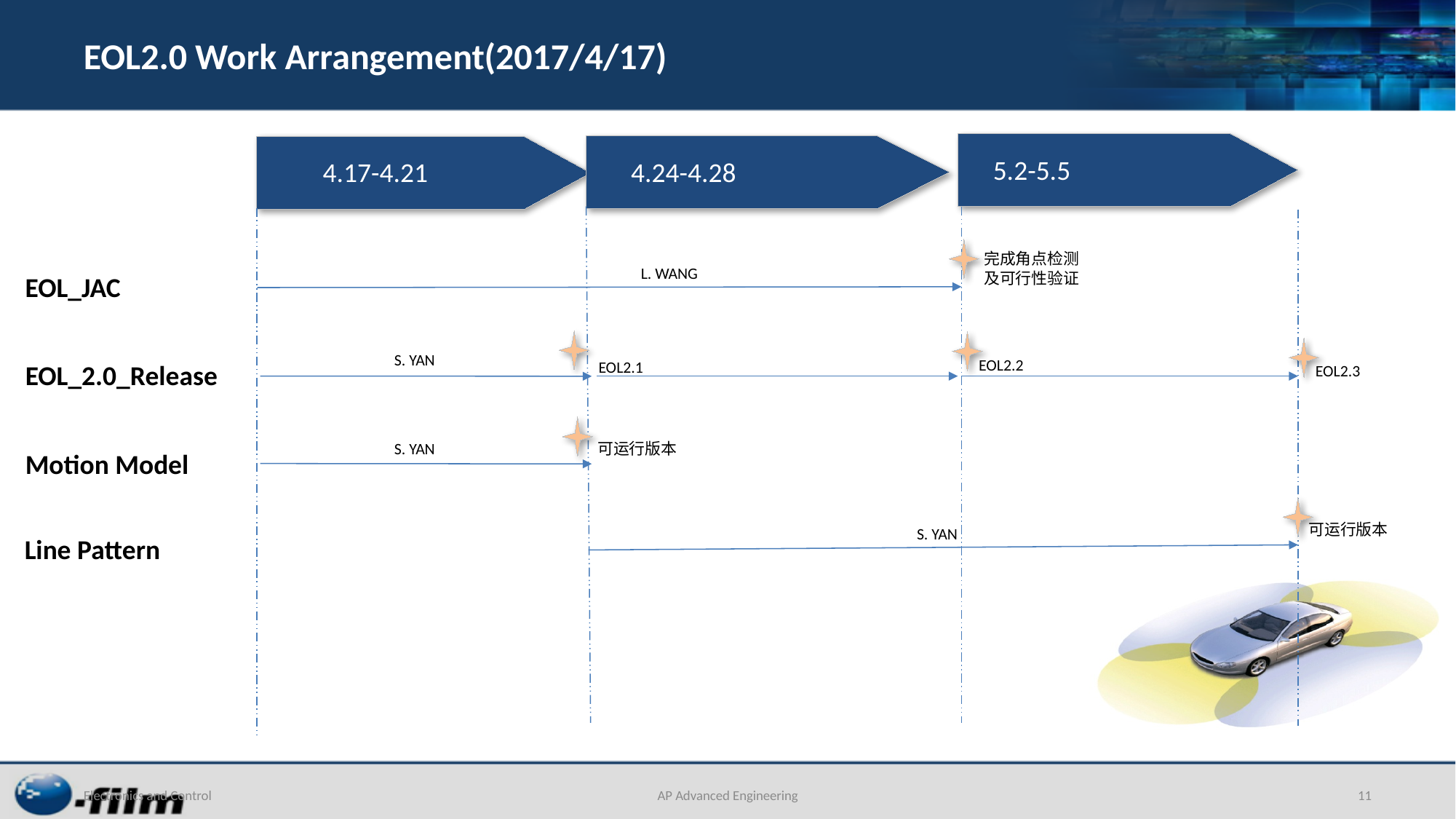

# EOL2.0 Work Arrangement(2017/4/17)

5.2-5.5
4.24-4.28
4.17-4.21

完成角点检测及可行性验证
L. WANG
EOL_JAC

S. YAN
EOL2.2
EOL2.1
EOL_2.0_Release
EOL2.3

S. YAN
可运行版本
Motion Model

可运行版本
S. YAN
Line Pattern
Electronics and Control
AP Advanced Engineering
11